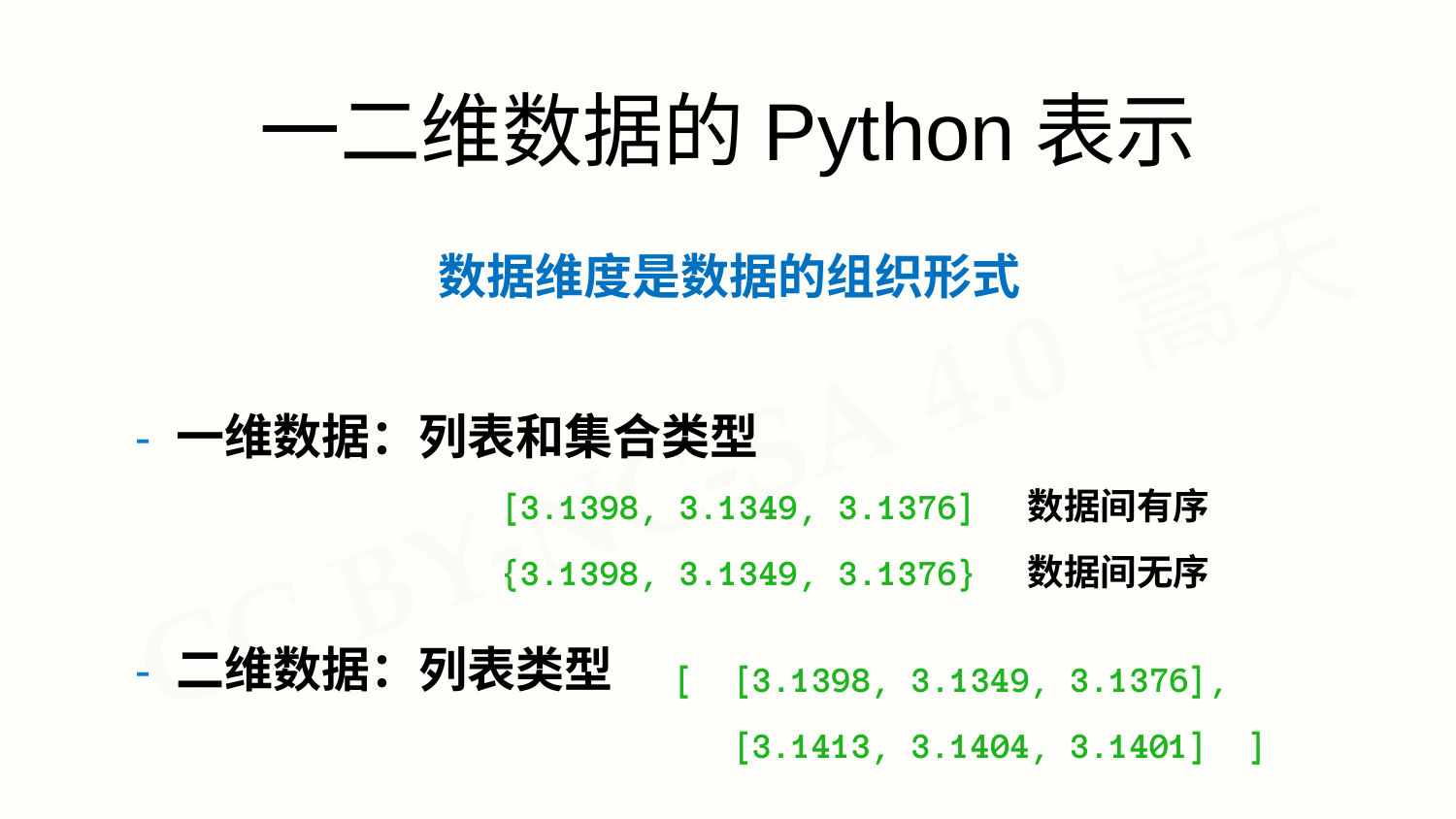

一二维数据的Python表示
数据维度是数据的组织形式
- 一维数据：列表和集合类型

- 二维数据：列表类型
[3.1398, 3.1349, 3.1376]  数据间有序
{3.1398, 3.1349, 3.1376}  数据间无序
[  [3.1398, 3.1349, 3.1376],
   [3.1413, 3.1404, 3.1401]  ]